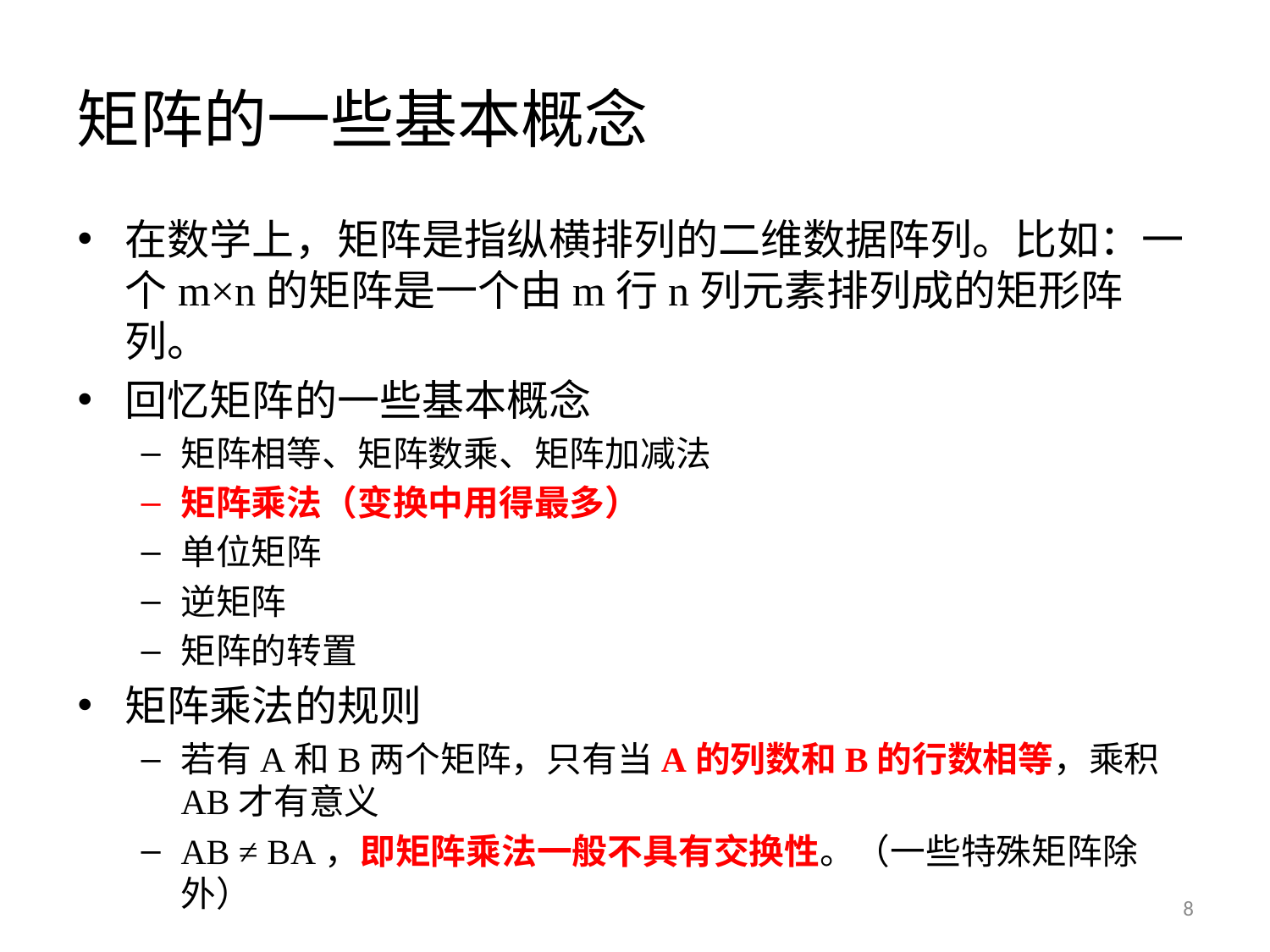

# 矩阵的一些基本概念
在数学上，矩阵是指纵横排列的二维数据阵列。比如：一个m×n的矩阵是一个由m行n列元素排列成的矩形阵列。
回忆矩阵的一些基本概念
矩阵相等、矩阵数乘、矩阵加减法
矩阵乘法（变换中用得最多）
单位矩阵
逆矩阵
矩阵的转置
矩阵乘法的规则
若有A和B两个矩阵，只有当A的列数和B的行数相等，乘积AB才有意义
AB ≠ BA，即矩阵乘法一般不具有交换性。（一些特殊矩阵除外）
8